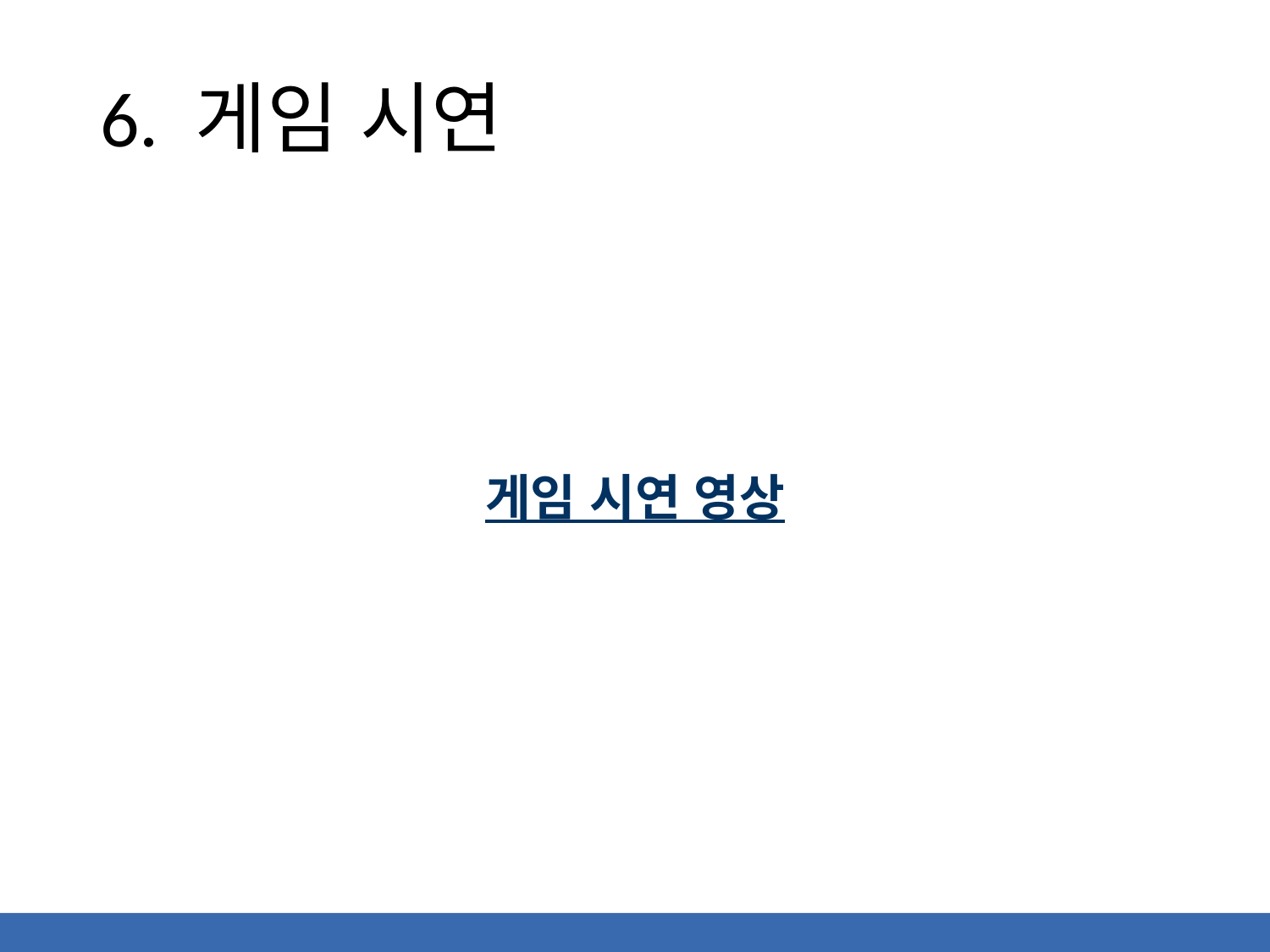

# 6. 게임 시연
게임 시연 영상